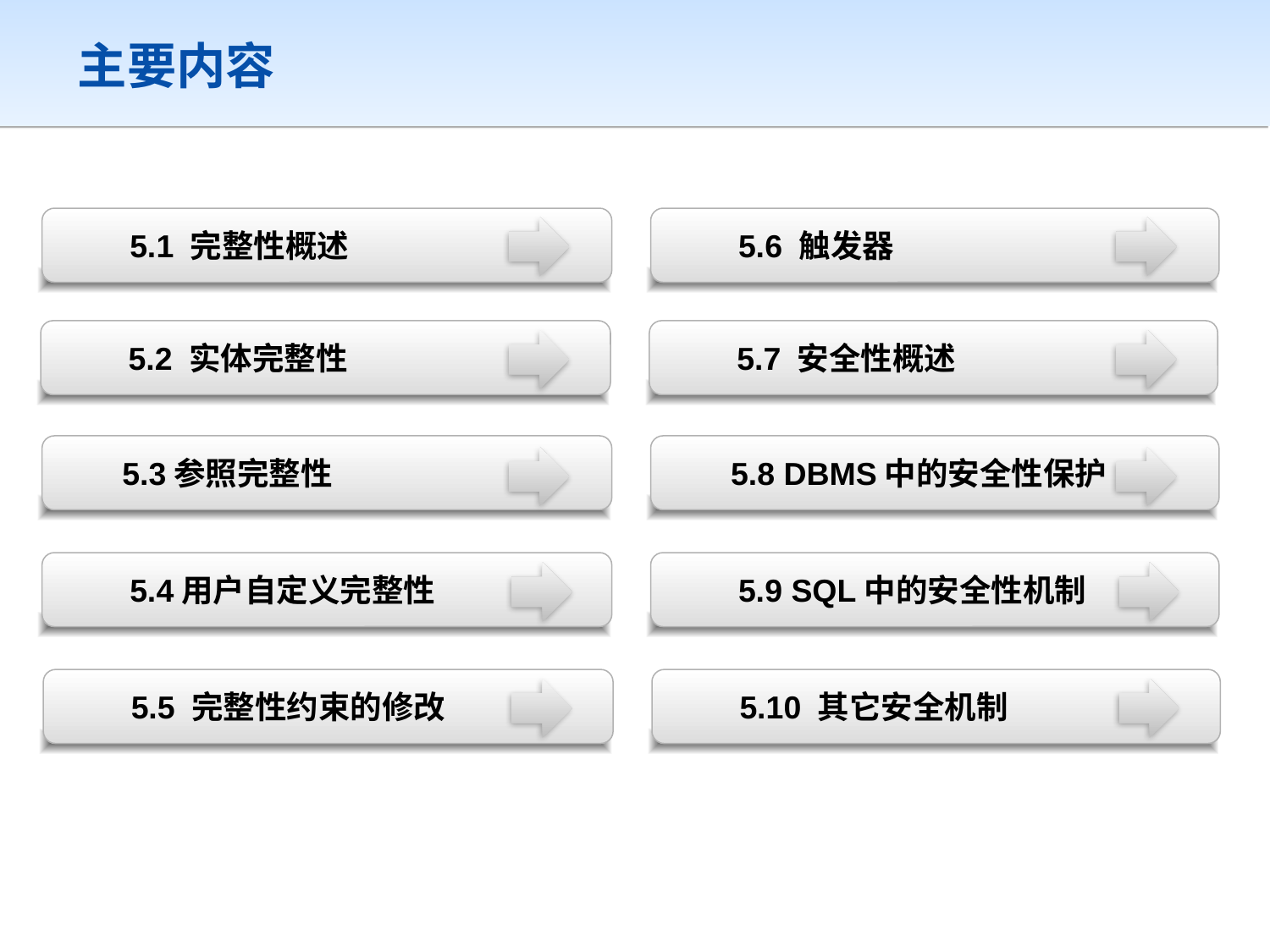

主要内容

5.1 完整性概述

5.6 触发器

5.2 实体完整性

5.7 安全性概述

5.3参照完整性

5.8 DBMS中的安全性保护

5.4用户自定义完整性

5.9 SQL中的安全性机制

5.5 完整性约束的修改

5.10 其它安全机制